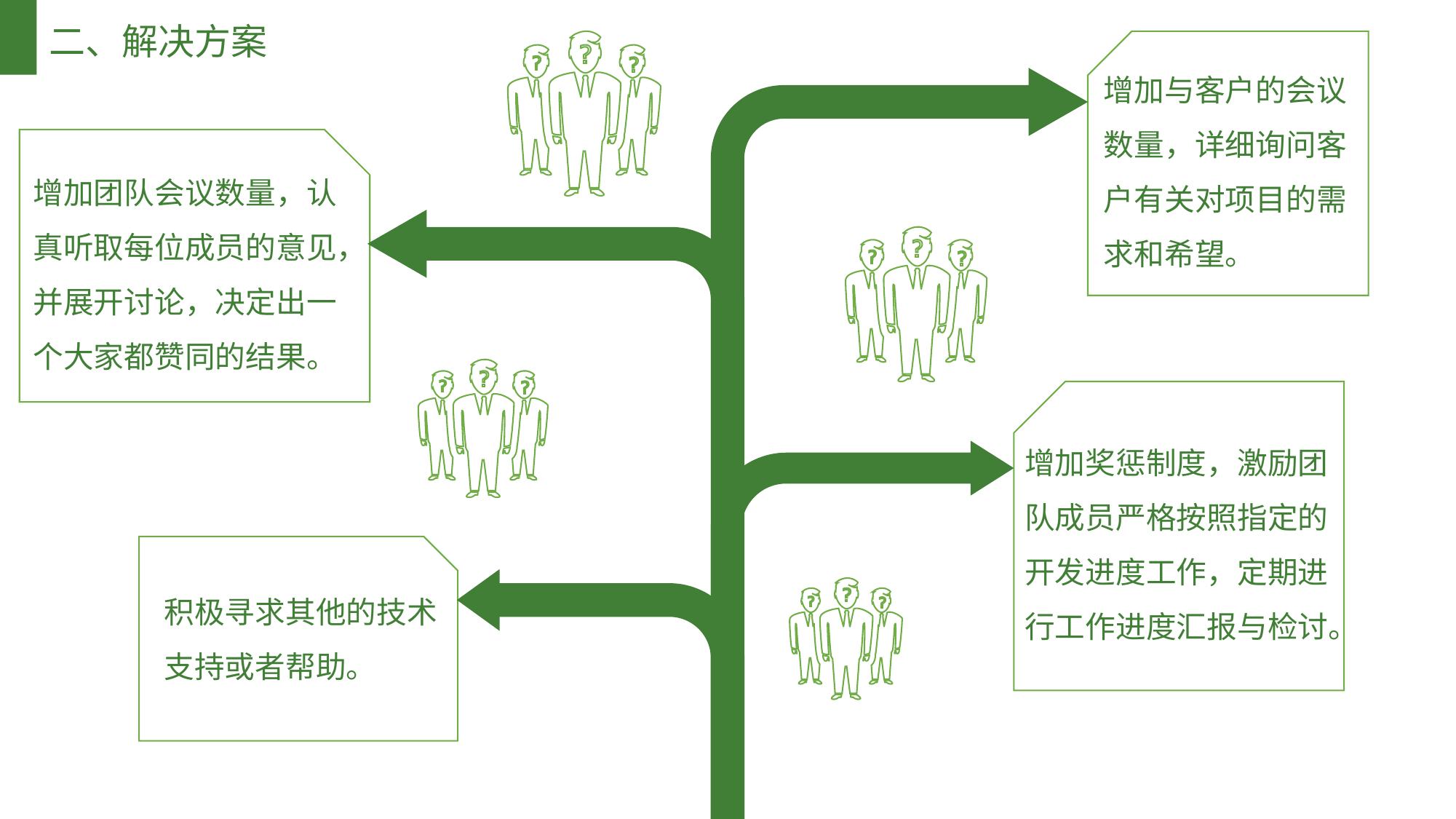

二、解决方案

增加与客户的会议数量，详细询问客户有关对项目的需求和希望。

增加团队会议数量，认真听取每位成员的意见，并展开讨论，决定出一个大家都赞同的结果。

增加奖惩制度，激励团队成员严格按照指定的开发进度工作，定期进行工作进度汇报与检讨。

积极寻求其他的技术支持或者帮助。